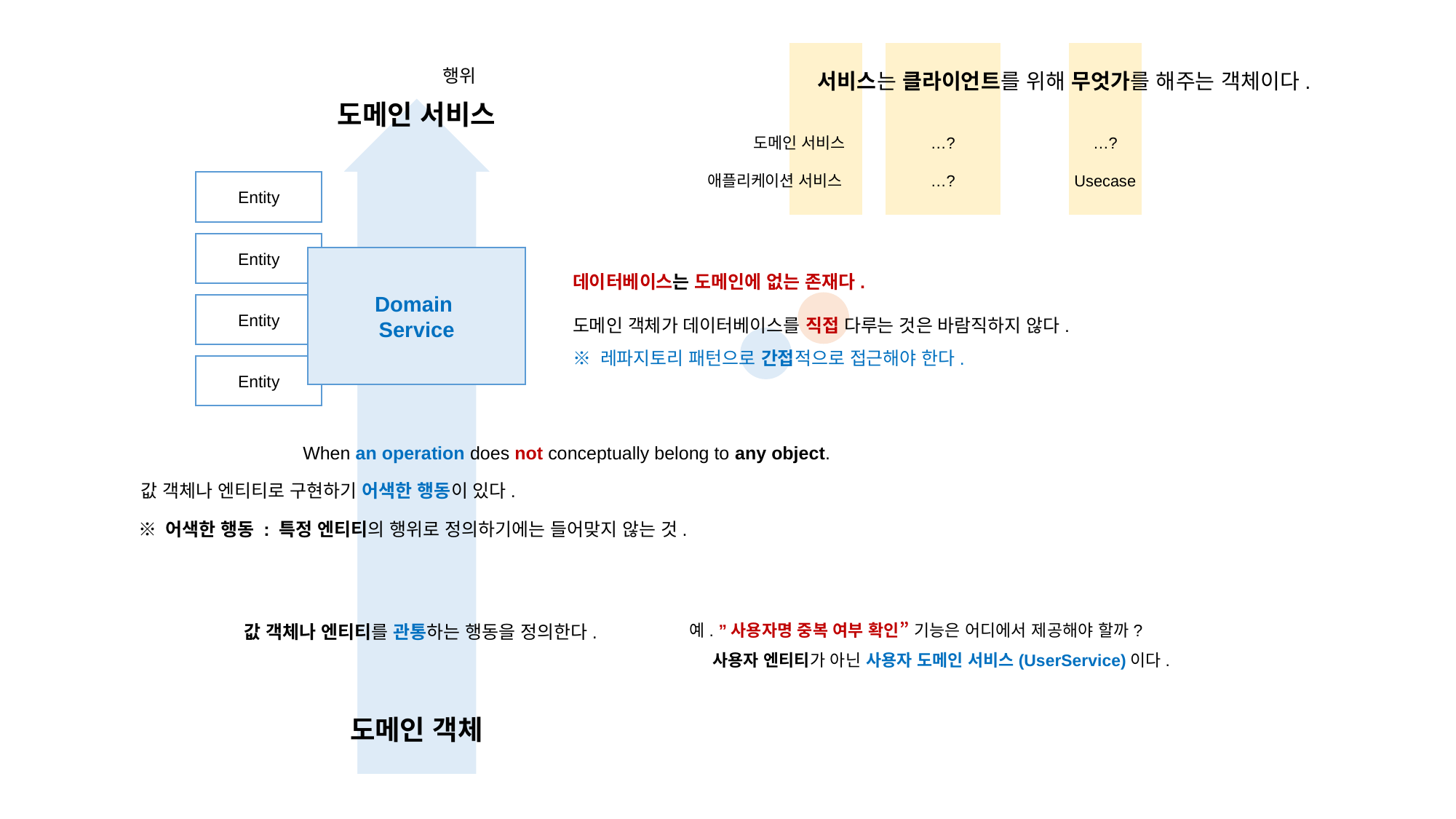

행위
서비스는 클라이언트를 위해 무엇가를 해주는 객체이다.
도메인 서비스

…?
…?
도메인 서비스
…?
애플리케이션 서비스
Usecase
Entity
Entity
Domain
Service
데이터베이스는 도메인에 없는 존재다.
도메인 객체가 데이터베이스를 직접 다루는 것은 바람직하지 않다.
※ 레파지토리 패턴으로 간접적으로 접근해야 한다.

Entity

Entity
When an operation does not conceptually belong to any object.
값 객체나 엔티티로 구현하기 어색한 행동이 있다.
※ 어색한 행동 : 특정 엔티티의 행위로 정의하기에는 들어맞지 않는 것.
값 객체나 엔티티를 관통하는 행동을 정의한다.
예. ”사용자명 중복 여부 확인” 기능은 어디에서 제공해야 할까?
    사용자 엔티티가 아닌 사용자 도메인 서비스(UserService)이다.
도메인 객체